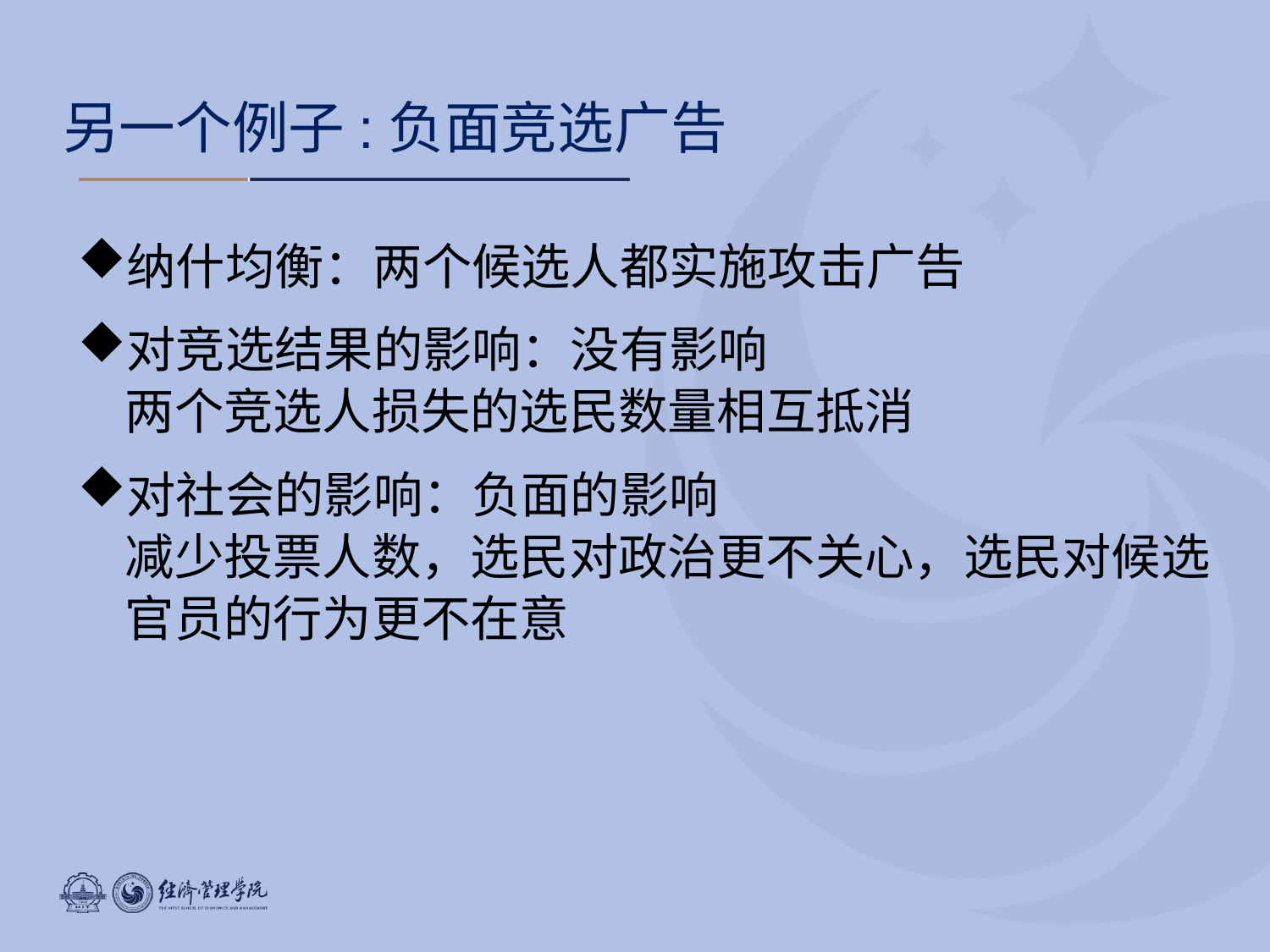

另一个例子:负面竞选广告
纳什均衡：两个候选人都实施攻击广告
对竞选结果的影响：没有影响
两个竞选人损失的选民数量相互抵消
对社会的影响：负面的影响
减少投票人数，选民对政治更不关心，选民对候选官员的行为更不在意